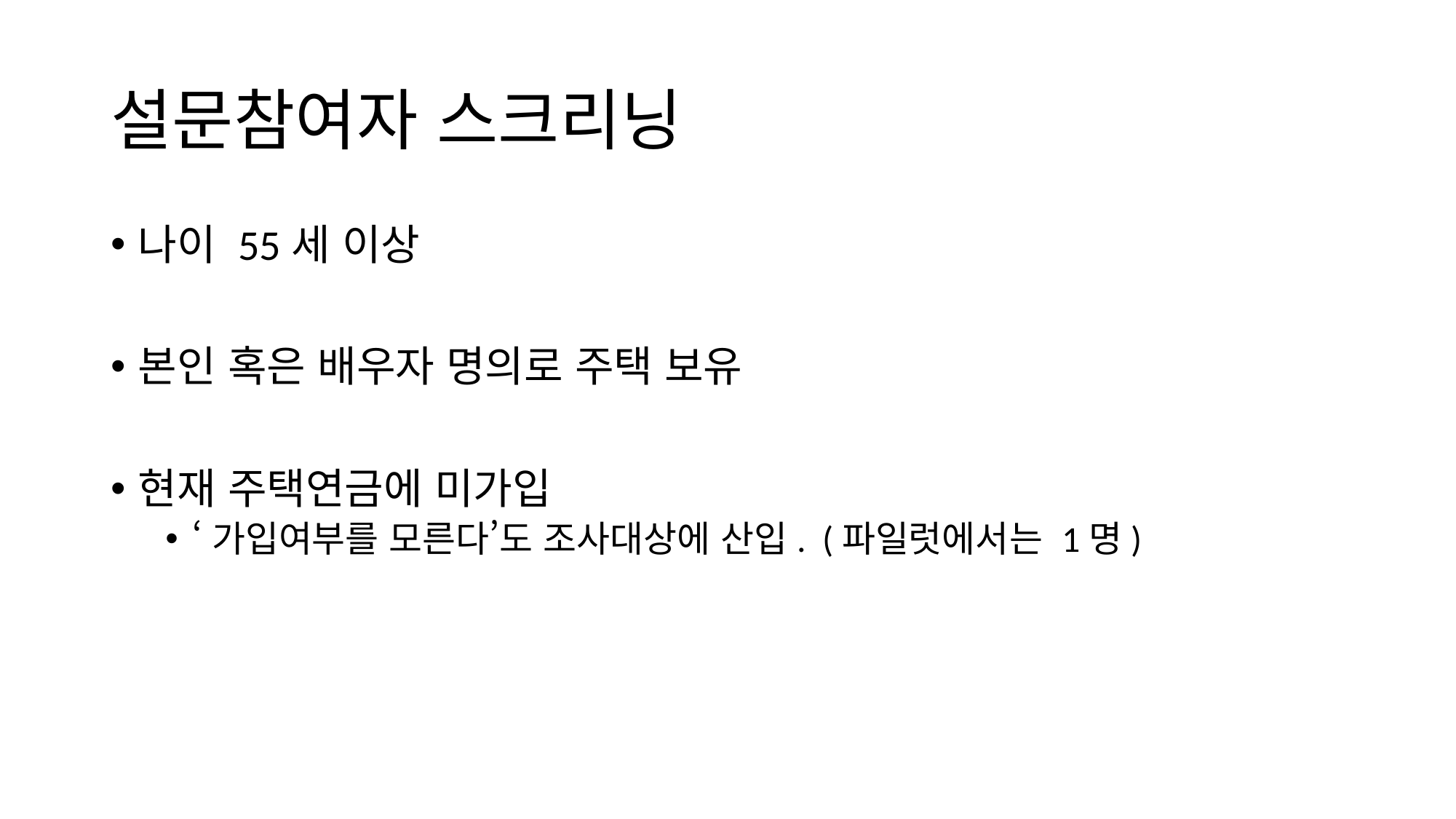

# 설문참여자 스크리닝
나이 55세 이상

본인 혹은 배우자 명의로 주택 보유

현재 주택연금에 미가입
‘가입여부를 모른다’도 조사대상에 산입.  (파일럿에서는 1명)